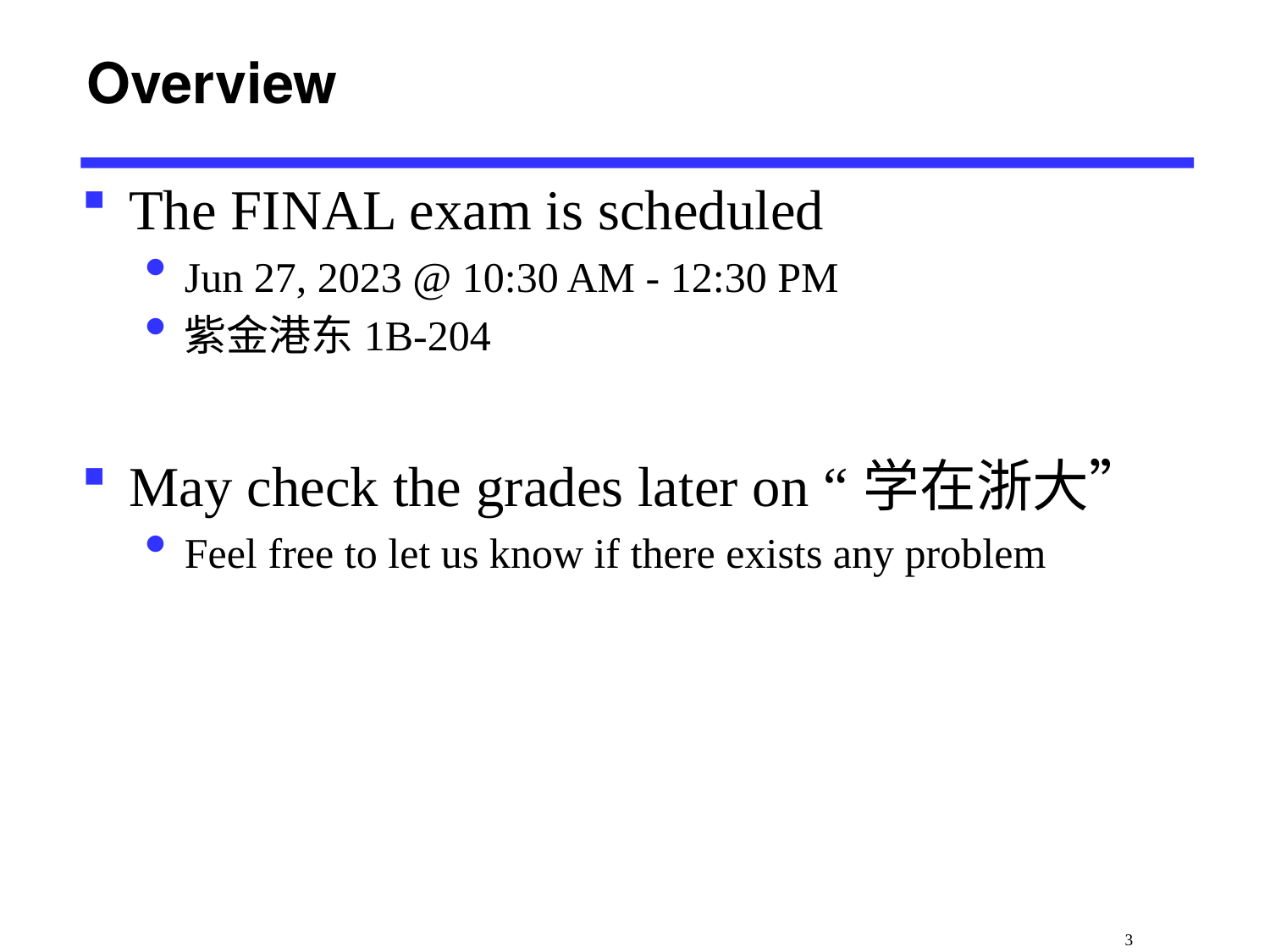

# Overview
The FINAL exam is scheduled
Jun 27, 2023 @ 10:30 AM - 12:30 PM
紫金港东1B-204

May check the grades later on “学在浙大”
Feel free to let us know if there exists any problem

                           3